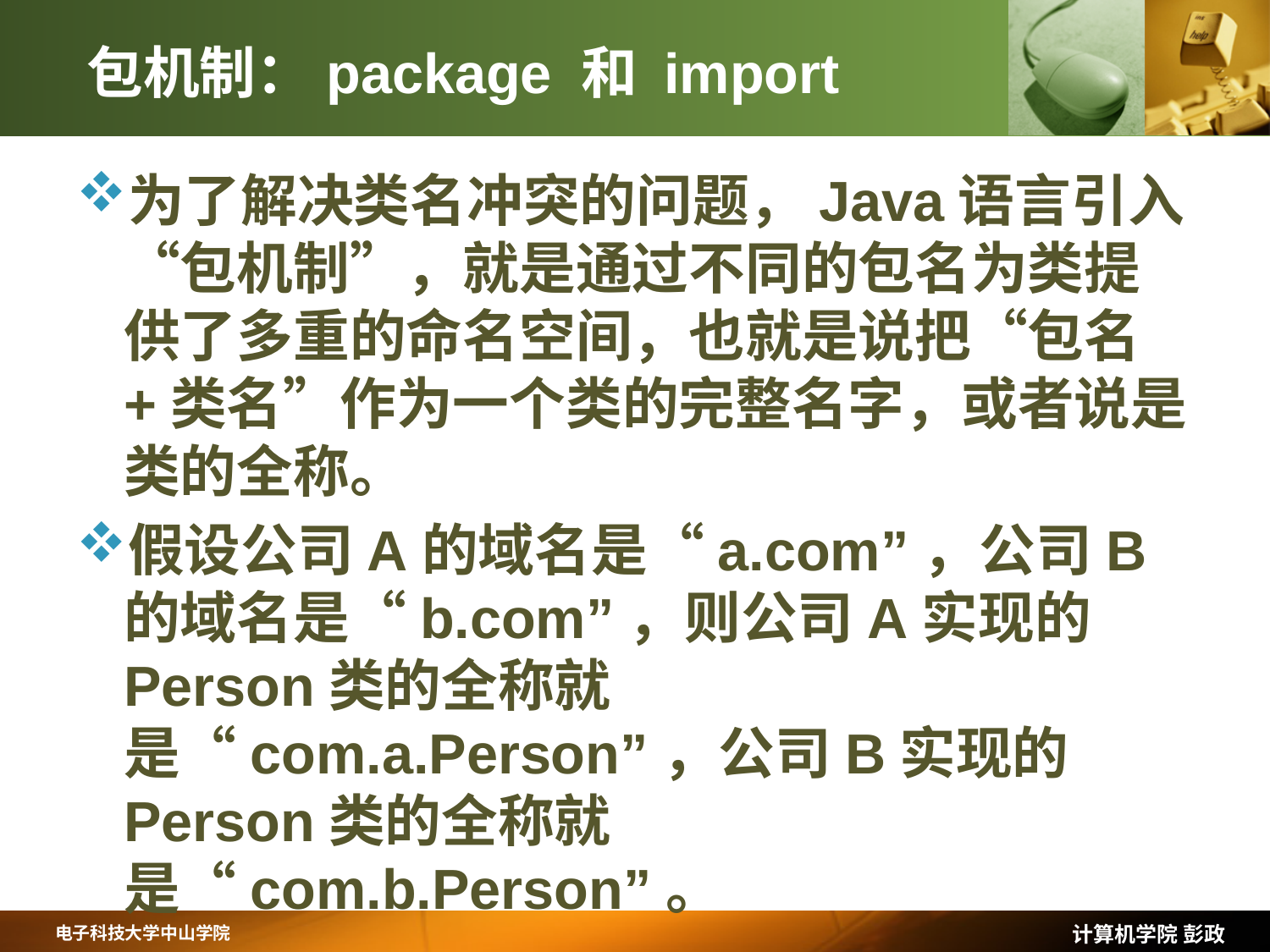

# 包机制：package 和 import
为了解决类名冲突的问题，Java语言引入“包机制”，就是通过不同的包名为类提供了多重的命名空间，也就是说把“包名+类名”作为一个类的完整名字，或者说是类的全称。
假设公司A的域名是“a.com”，公司B的域名是“b.com”，则公司A实现的Person类的全称就是“com.a.Person”，公司B实现的Person类的全称就是“com.b.Person”。
计算机学院 彭政
电子科技大学中山学院